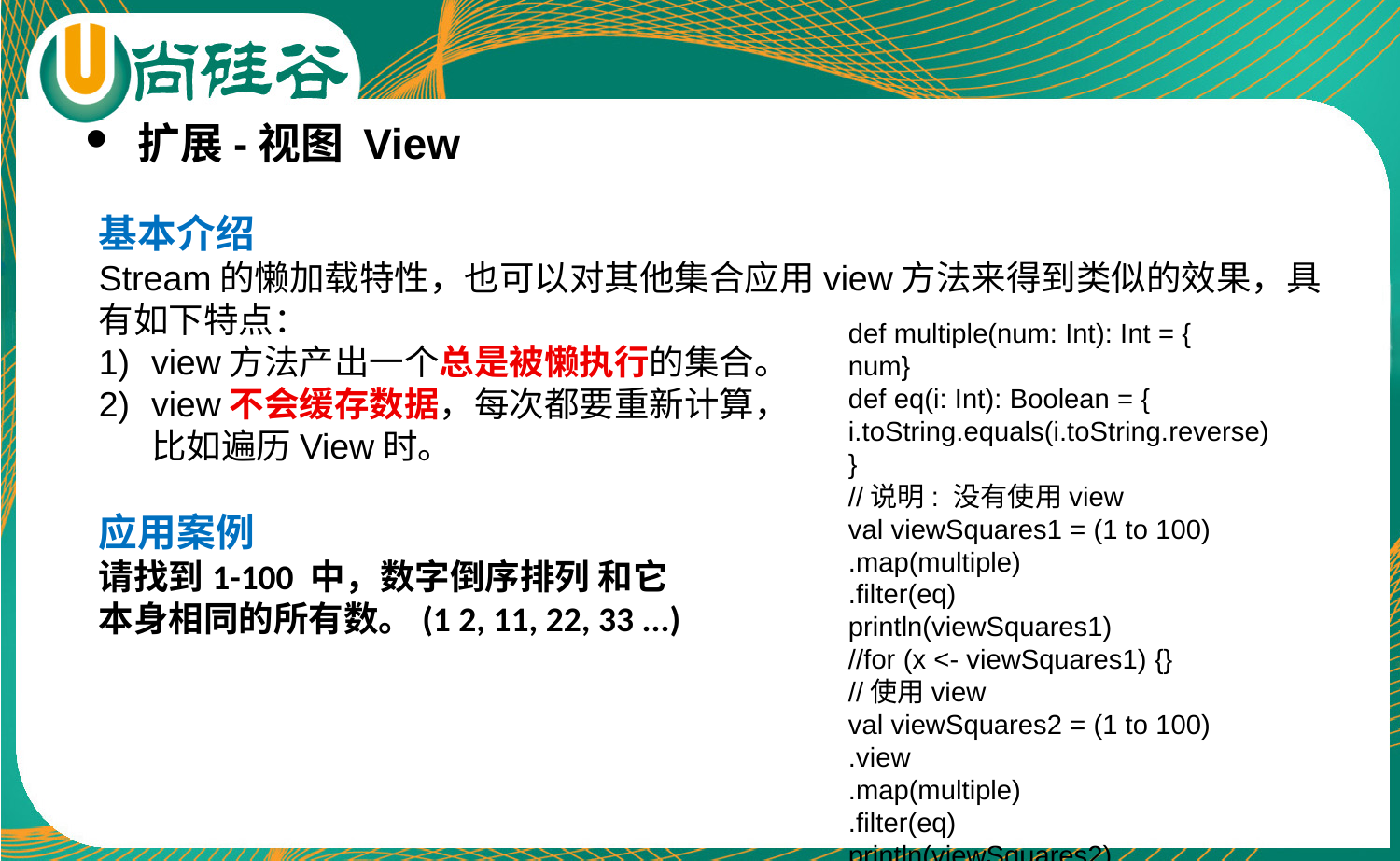

扩展-视图 View

基本介绍
Stream的懒加载特性，也可以对其他集合应用view方法来得到类似的效果，具有如下特点：
view方法产出一个总是被懒执行的集合。
view不会缓存数据，每次都要重新计算，
比如遍历View时。

应用案例
请找到1-100 中，数字倒序排列 和它
本身相同的所有数。(1 2, 11, 22, 33 ...)

def multiple(num: Int): Int = {
num}
def eq(i: Int): Boolean = {
i.toString.equals(i.toString.reverse)
}
//说明: 没有使用view
val viewSquares1 = (1 to 100)
.map(multiple)
.filter(eq)
println(viewSquares1)
//for (x <- viewSquares1) {}
//使用view
val viewSquares2 = (1 to 100)
.view
.map(multiple)
.filter(eq)
println(viewSquares2)